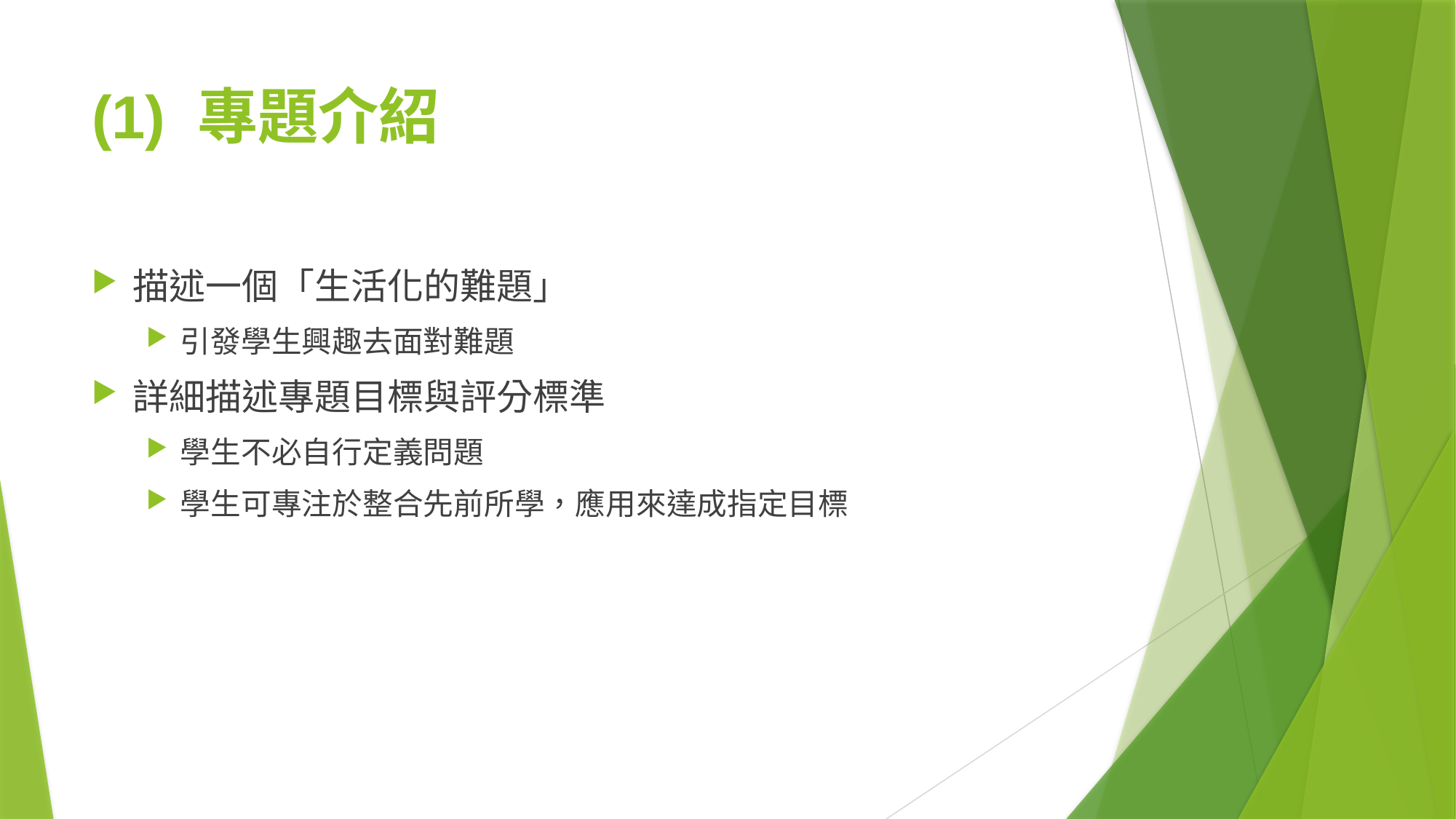

# (1) 專題介紹
描述一個「生活化的難題」
引發學生興趣去面對難題
詳細描述專題目標與評分標準
學生不必自行定義問題
學生可專注於整合先前所學，應用來達成指定目標